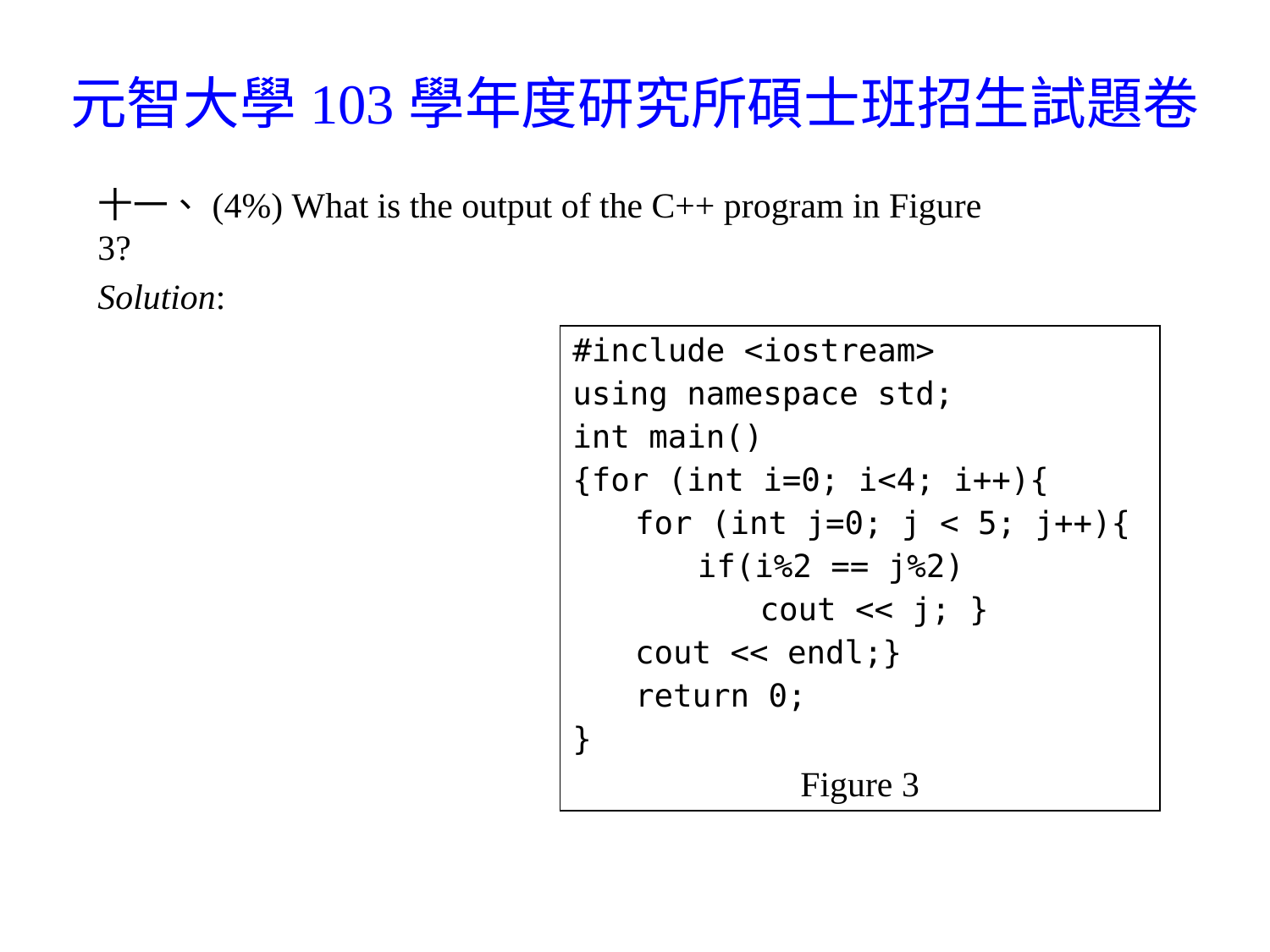

# 元智大學103學年度研究所碩士班招生試題卷
十一、(4%) What is the output of the C++ program in Figure 3?
Solution:
| #include <iostream> using namespace std; int main() {for (int i=0; i<4; i++){ for (int j=0; j < 5; j++){ if(i%2 == j%2) cout << j; } cout << endl;} return 0; } Figure 3 |
| --- |